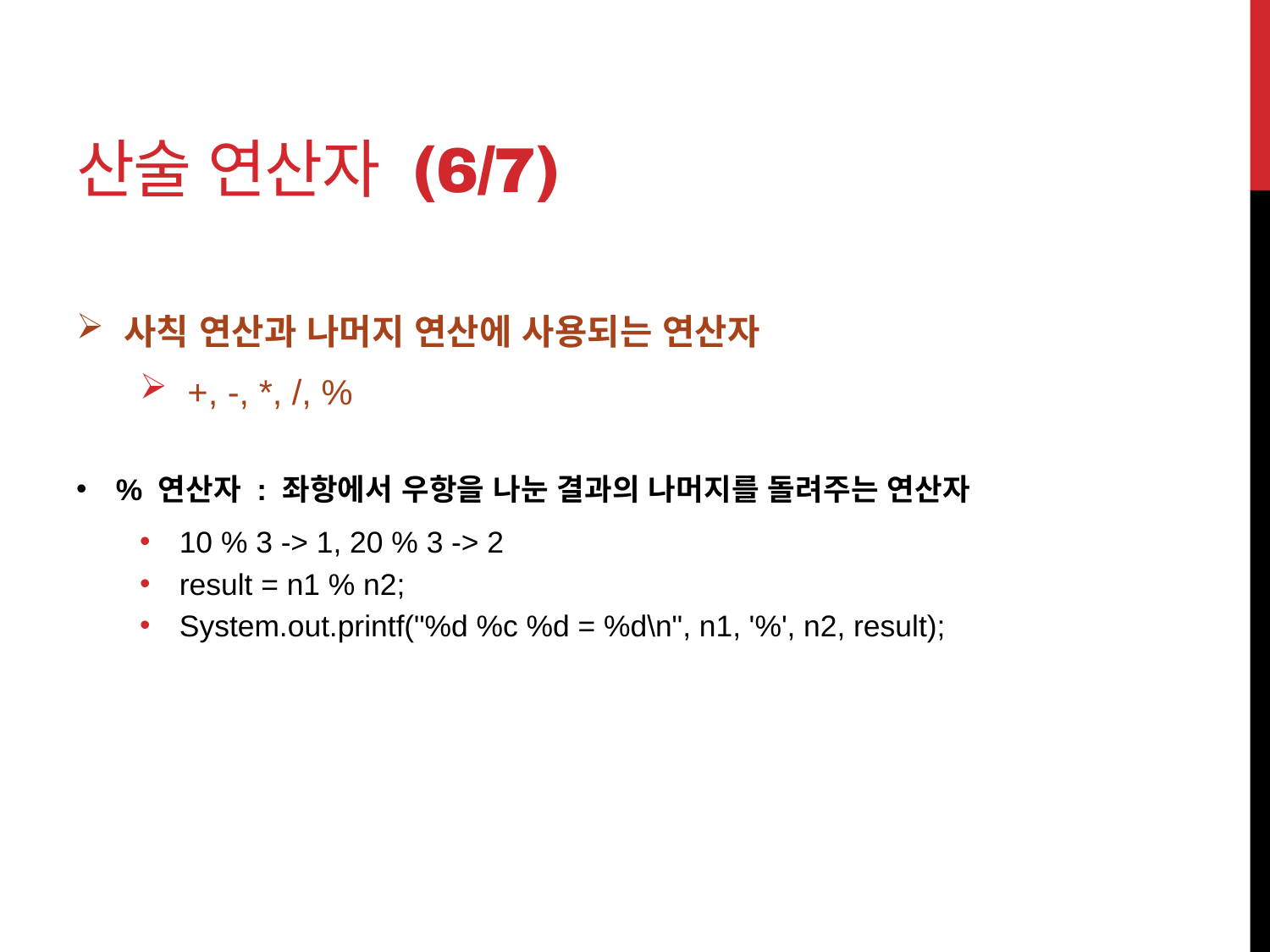

# 산술 연산자 (6/7)

사칙 연산과 나머지 연산에 사용되는 연산자
+, -, *, /, %

% 연산자 : 좌항에서 우항을 나눈 결과의 나머지를 돌려주는 연산자
10 % 3 -> 1, 20 % 3 -> 2
result = n1 % n2;
System.out.printf("%d %c %d = %d\n", n1, '%', n2, result);